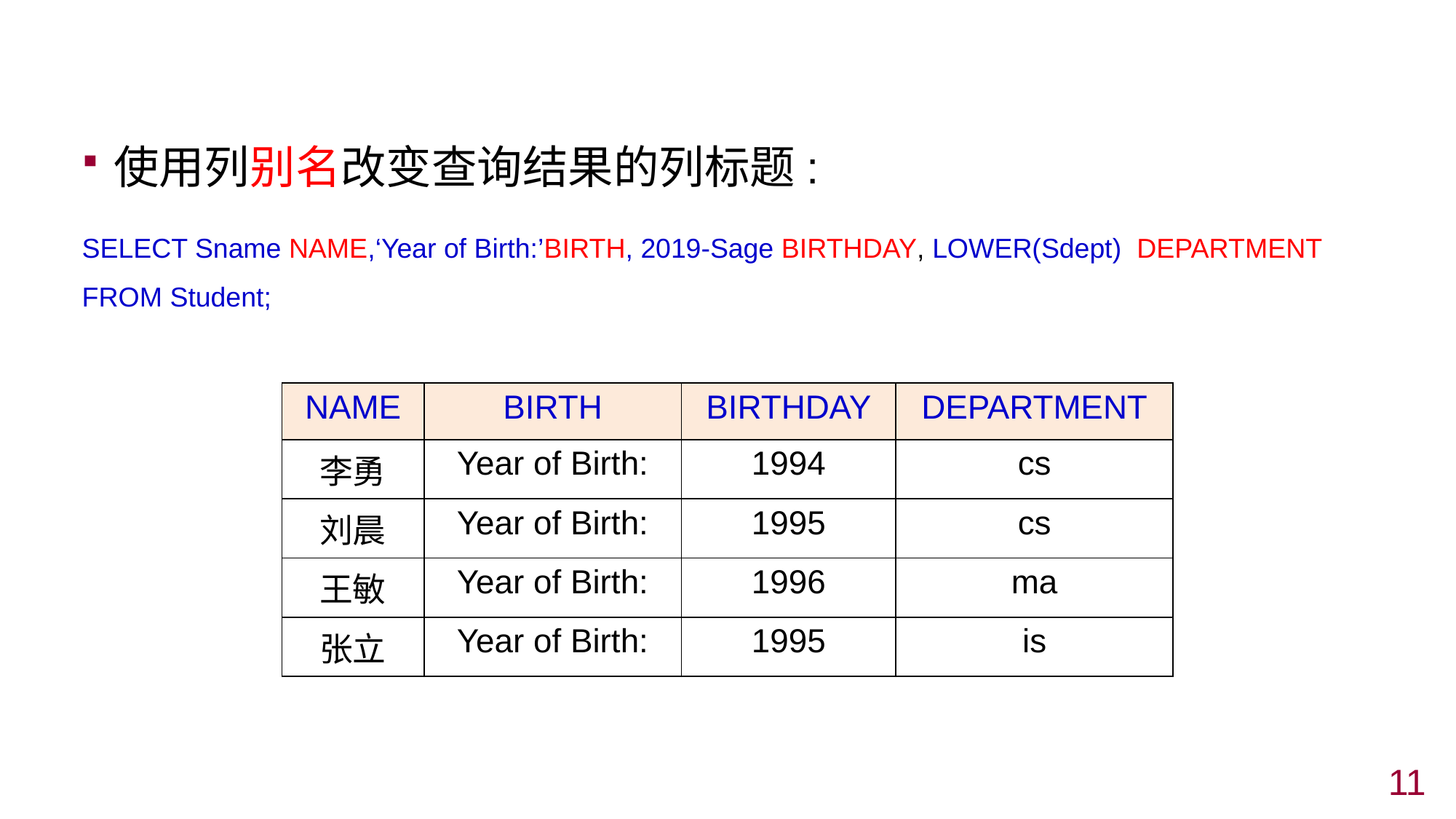

#
使用列别名改变查询结果的列标题:

SELECT Sname NAME,‘Year of Birth:’BIRTH, 2019-Sage BIRTHDAY, LOWER(Sdept)  DEPARTMENT
FROM Student;

| NAME | BIRTH | BIRTHDAY | DEPARTMENT |
| --- | --- | --- | --- |
| 李勇 | Year of Birth: | 1994 | cs |
| 刘晨 | Year of Birth: | 1995 | cs |
| 王敏 | Year of Birth: | 1996 | ma |
| 张立 | Year of Birth: | 1995 | is |
11